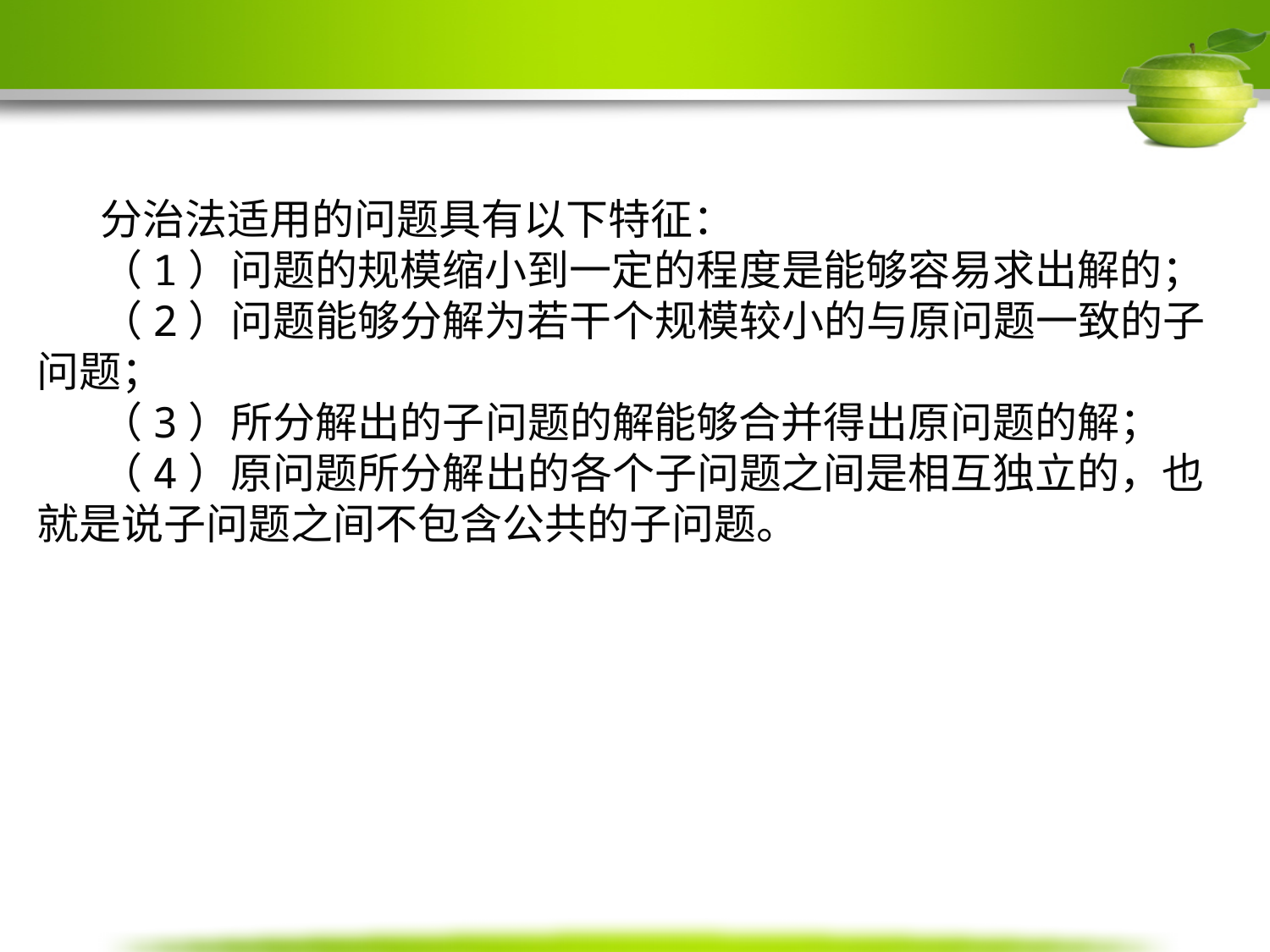

分治法适用的问题具有以下特征：
（1）问题的规模缩小到一定的程度是能够容易求出解的；
（2）问题能够分解为若干个规模较小的与原问题一致的子问题；
（3）所分解出的子问题的解能够合并得出原问题的解；
（4）原问题所分解出的各个子问题之间是相互独立的，也就是说子问题之间不包含公共的子问题。